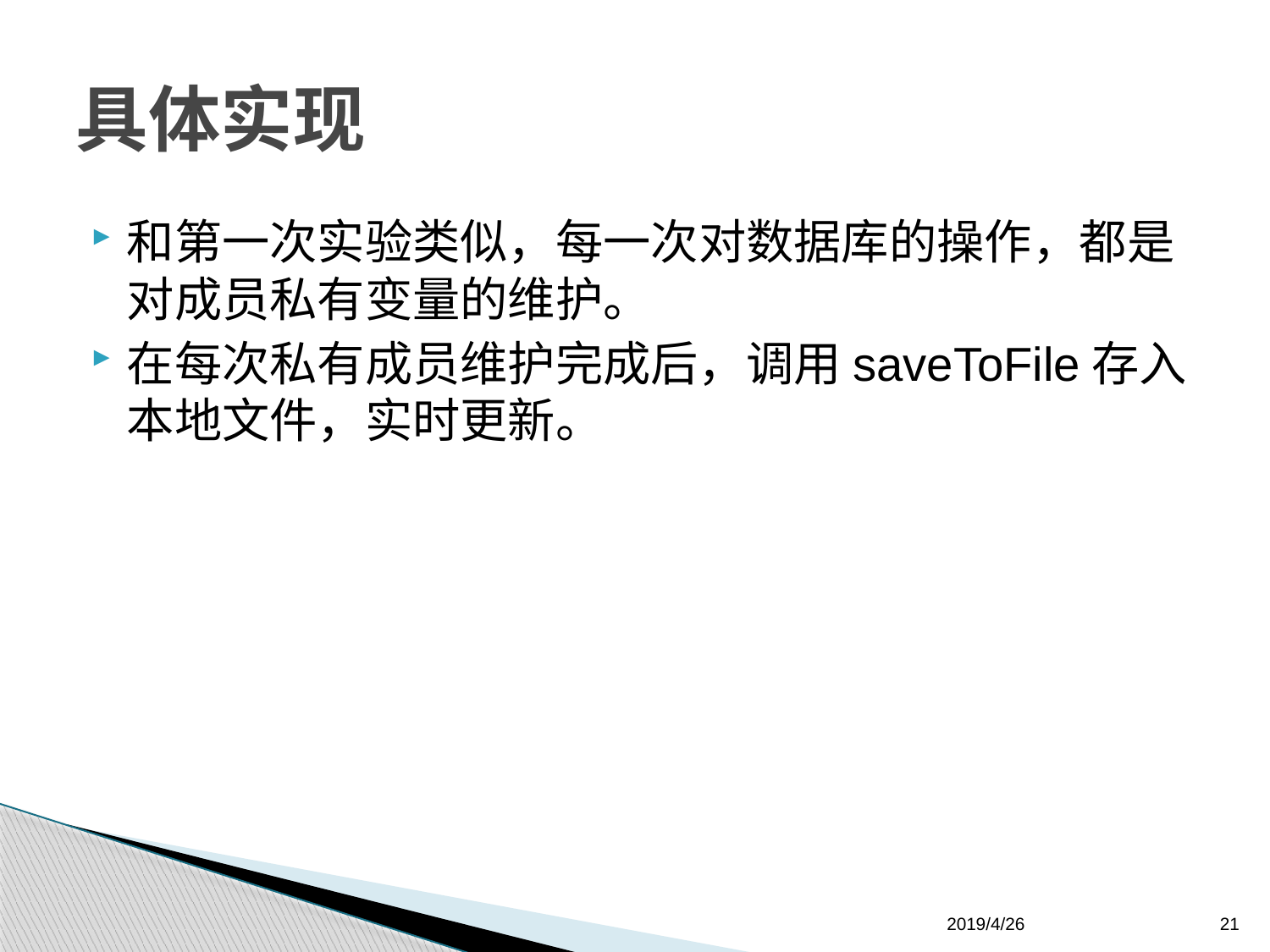

# 具体实现
和第一次实验类似，每一次对数据库的操作，都是对成员私有变量的维护。
在每次私有成员维护完成后，调用saveToFile存入本地文件，实时更新。
2019/4/26
21